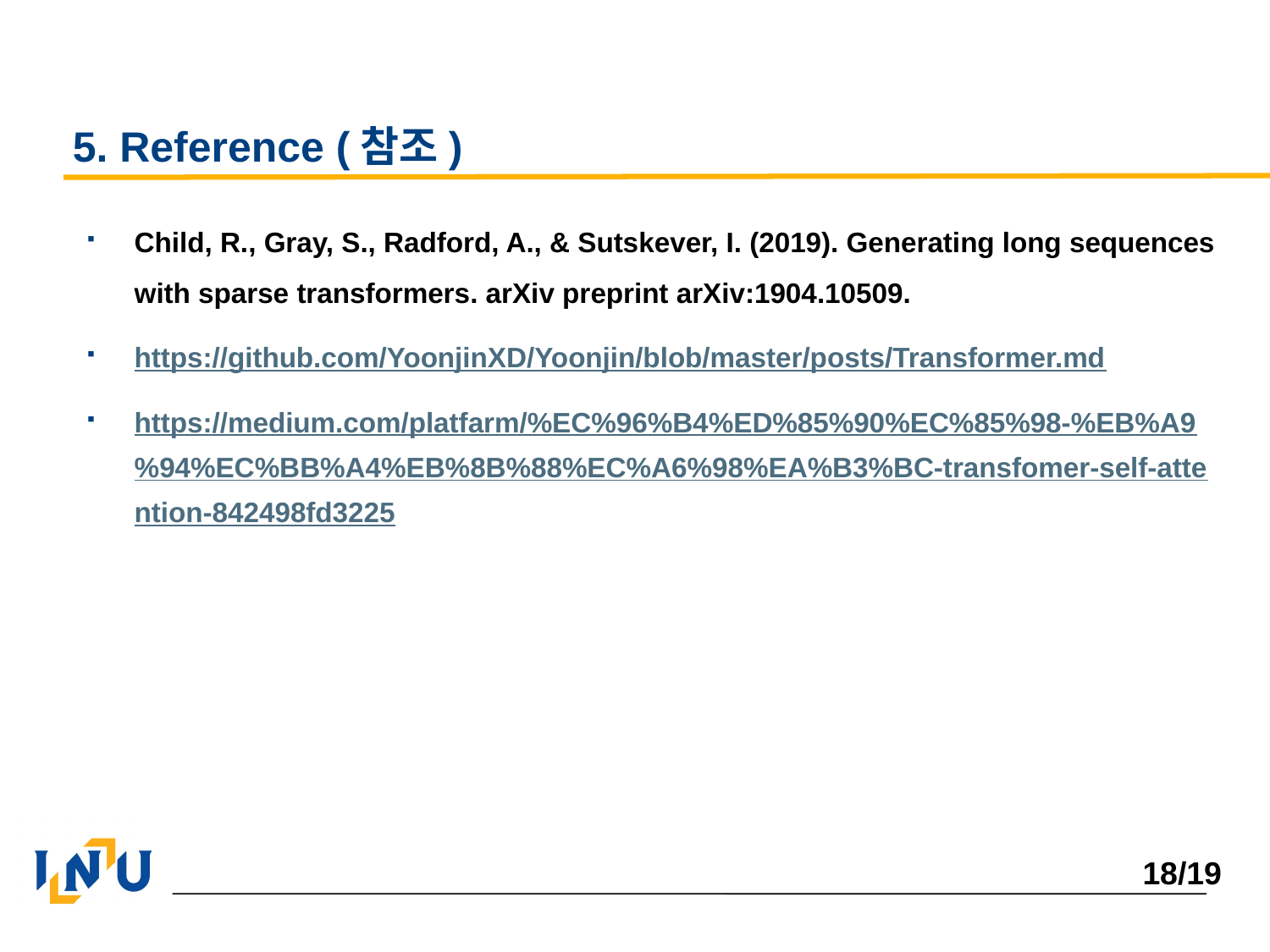

# 5. Reference (참조)
Child, R., Gray, S., Radford, A., & Sutskever, I. (2019). Generating long sequences with sparse transformers. arXiv preprint arXiv:1904.10509.
https://github.com/YoonjinXD/Yoonjin/blob/master/posts/Transformer.md
https://medium.com/platfarm/%EC%96%B4%ED%85%90%EC%85%98-%EB%A9%94%EC%BB%A4%EB%8B%88%EC%A6%98%EA%B3%BC-transfomer-self-attention-842498fd3225